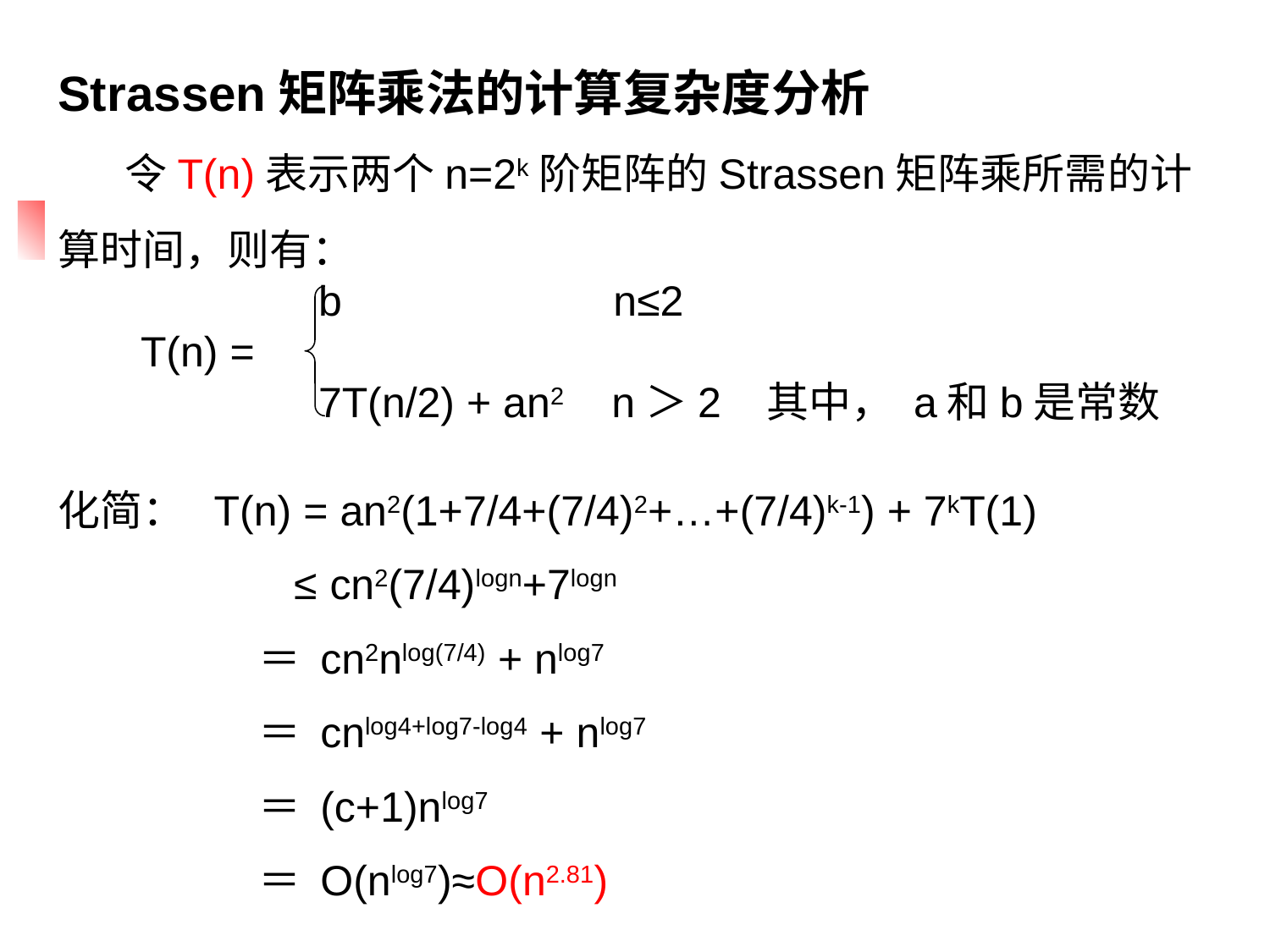

Strassen矩阵乘法的计算复杂度分析
      令T(n)表示两个n=2k阶矩阵的Strassen矩阵乘所需的计算时间，则有：
                      b                       n≤2
       T(n) =
                      7T(n/2) + an2    n＞2   其中， a和b是常数
化简：  T(n) = an2(1+7/4+(7/4)2+…+(7/4)k-1) + 7kT(1)
                    ≤ cn2(7/4)logn+7logn
                    ＝ cn2nlog(7/4) + nlog7
                    ＝ cnlog4+log7-log4 + nlog7
                    ＝ (c+1)nlog7
                    ＝ Ο(nlog7)≈Ο(n2.81)